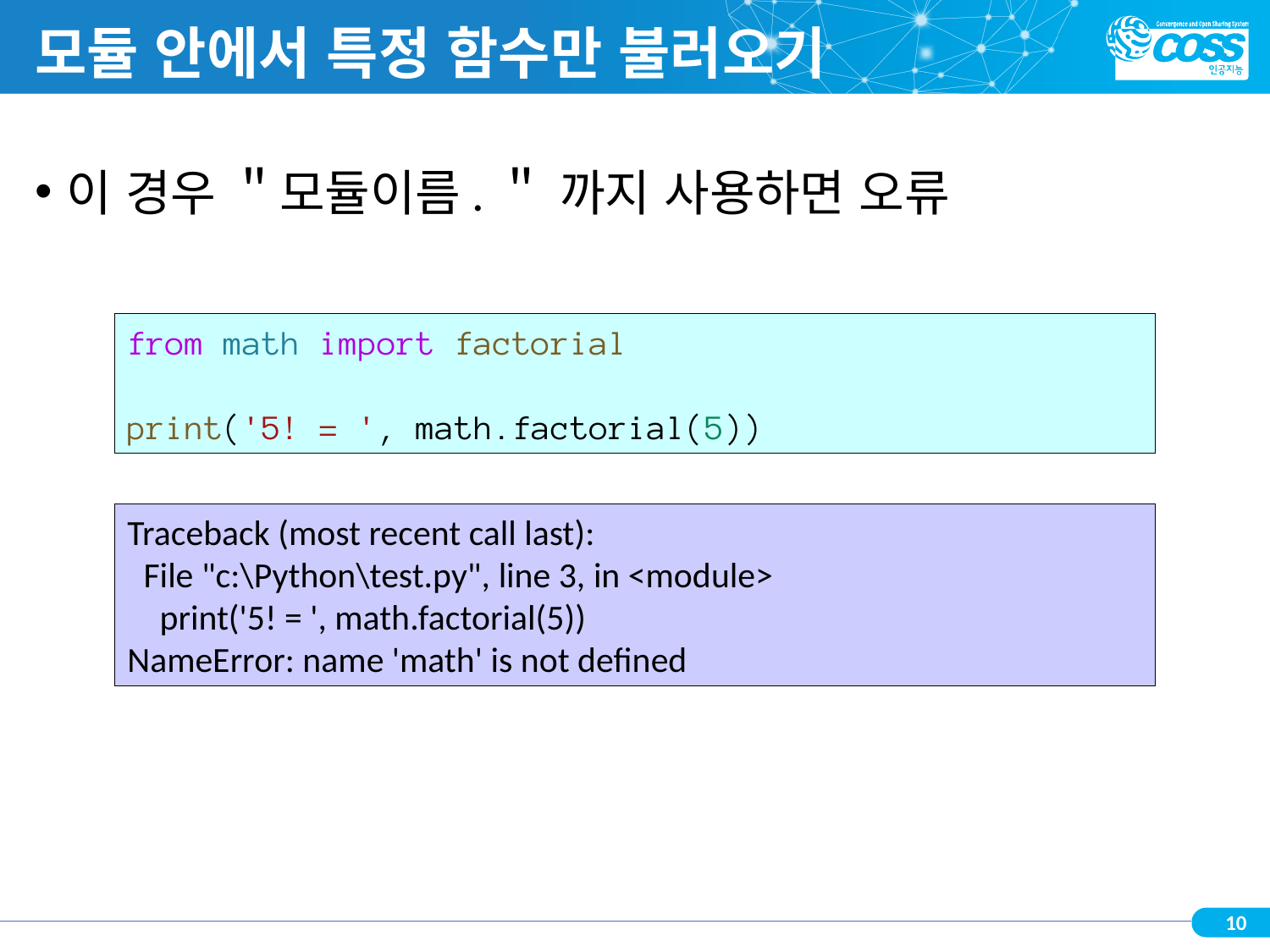

# 모듈 안에서 특정 함수만 불러오기
이 경우 ＂모듈이름.＂ 까지 사용하면 오류

from math import factorial
print('5! = ', math.factorial(5))
Traceback (most recent call last):
  File "c:\Python\test.py", line 3, in <module>
    print('5! = ', math.factorial(5))
NameError: name 'math' is not defined
10